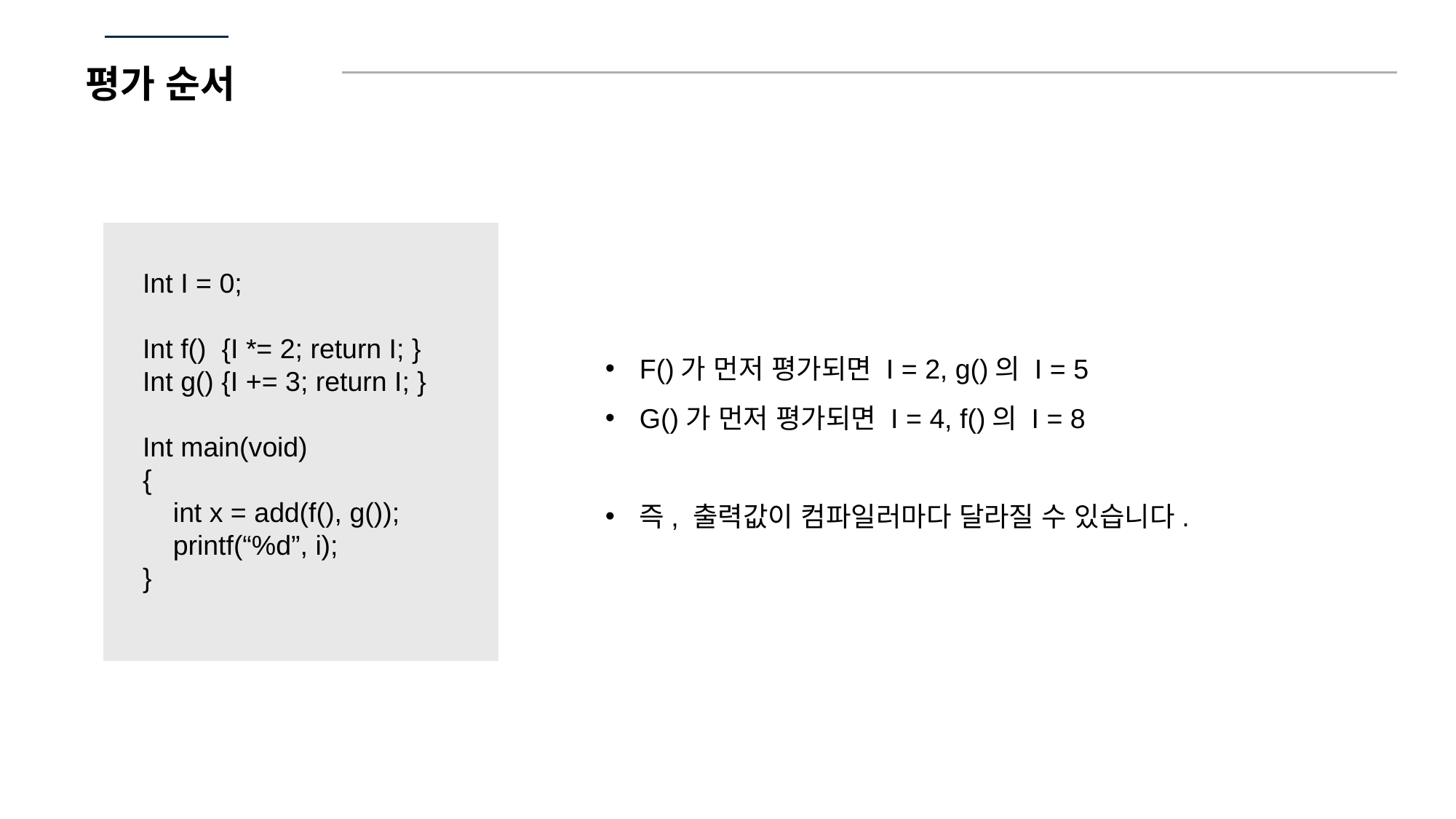

평가 순서

Int I = 0;

Int f()  {I *= 2; return I; }
Int g() {I += 3; return I; }

Int main(void)
{
    int x = add(f(), g());
    printf(“%d”, i);
}

F()가 먼저 평가되면 I = 2, g()의 I = 5
G()가 먼저 평가되면 I = 4, f()의 I = 8

즉, 출력값이 컴파일러마다 달라질 수 있습니다.